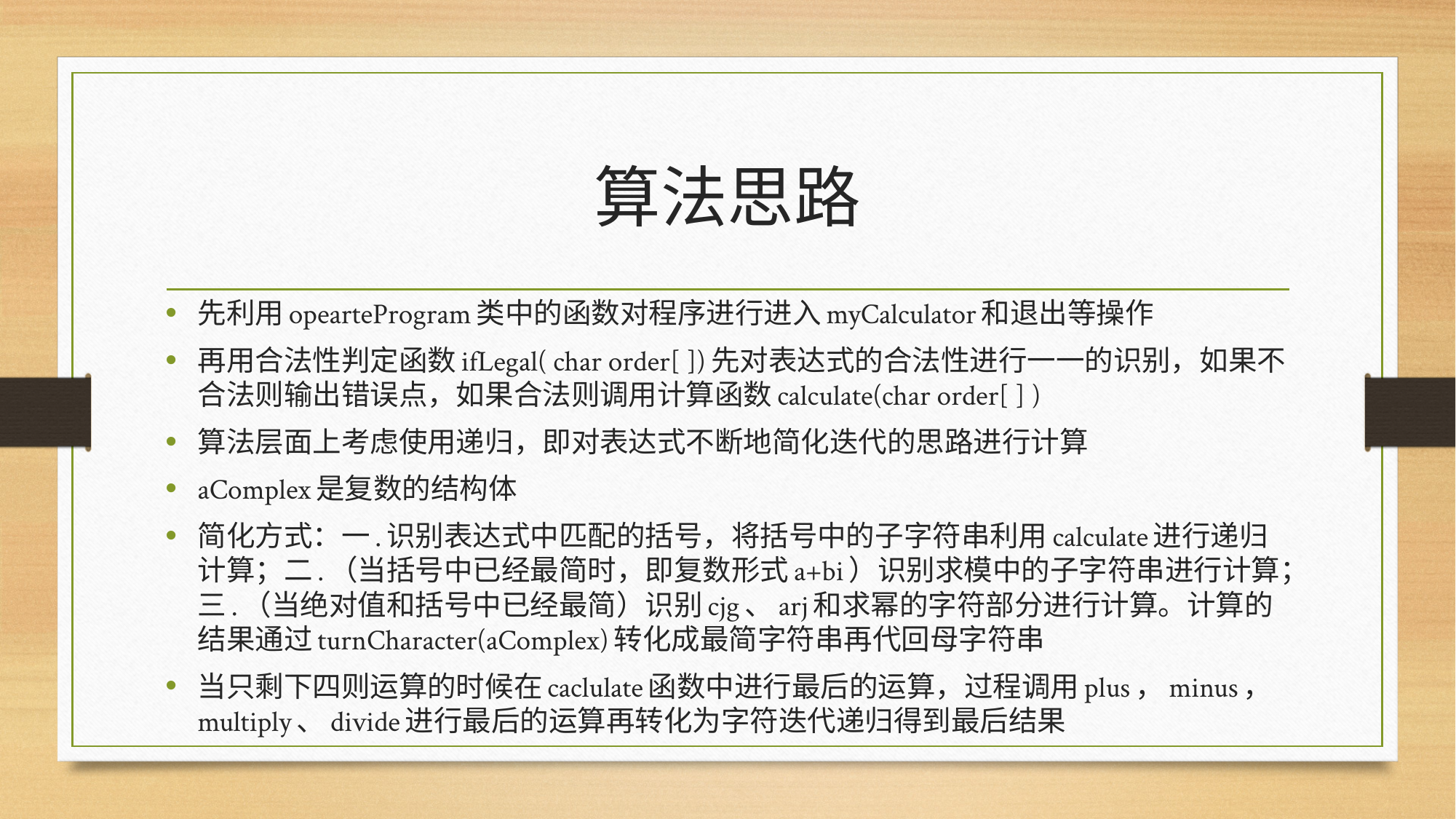

# 算法思路
先利用opearteProgram类中的函数对程序进行进入myCalculator和退出等操作
再用合法性判定函数ifLegal( char order[ ])先对表达式的合法性进行一一的识别，如果不合法则输出错误点，如果合法则调用计算函数calculate(char order[ ] )
算法层面上考虑使用递归，即对表达式不断地简化迭代的思路进行计算
aComplex是复数的结构体
简化方式：一.识别表达式中匹配的括号，将括号中的子字符串利用calculate进行递归计算；二.（当括号中已经最简时，即复数形式a+bi）识别求模中的子字符串进行计算；三.（当绝对值和括号中已经最简）识别cjg、arj和求幂的字符部分进行计算。计算的结果通过turnCharacter(aComplex)转化成最简字符串再代回母字符串
当只剩下四则运算的时候在caclulate函数中进行最后的运算，过程调用plus，minus，multiply、divide进行最后的运算再转化为字符迭代递归得到最后结果